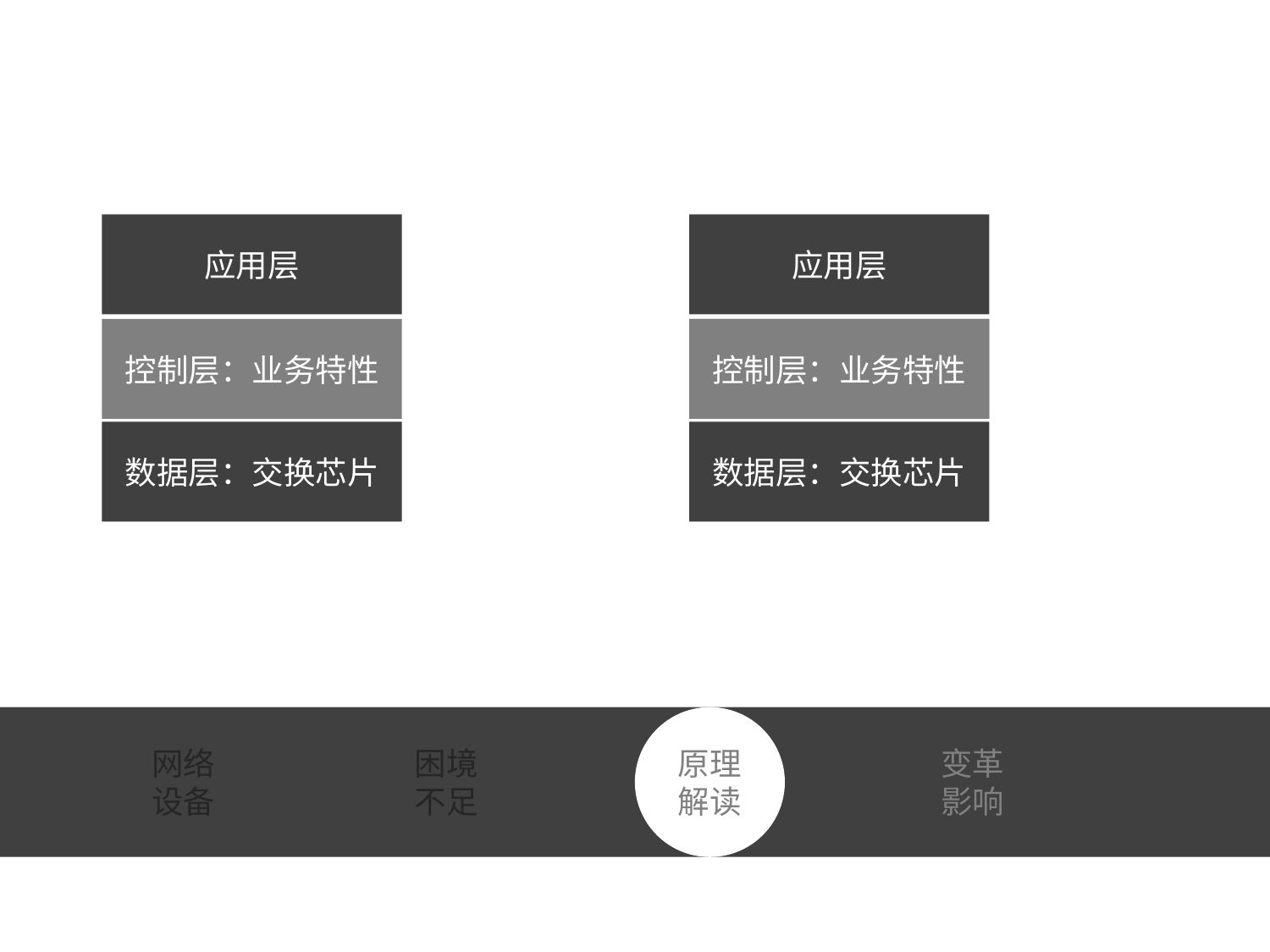

应用层
控制层：业务特性
数据层：交换芯片
应用层
控制层：业务特性
控制层：业务特性
数据层：交换芯片

网络
设备
困境
不足
原理
解读
变革
影响